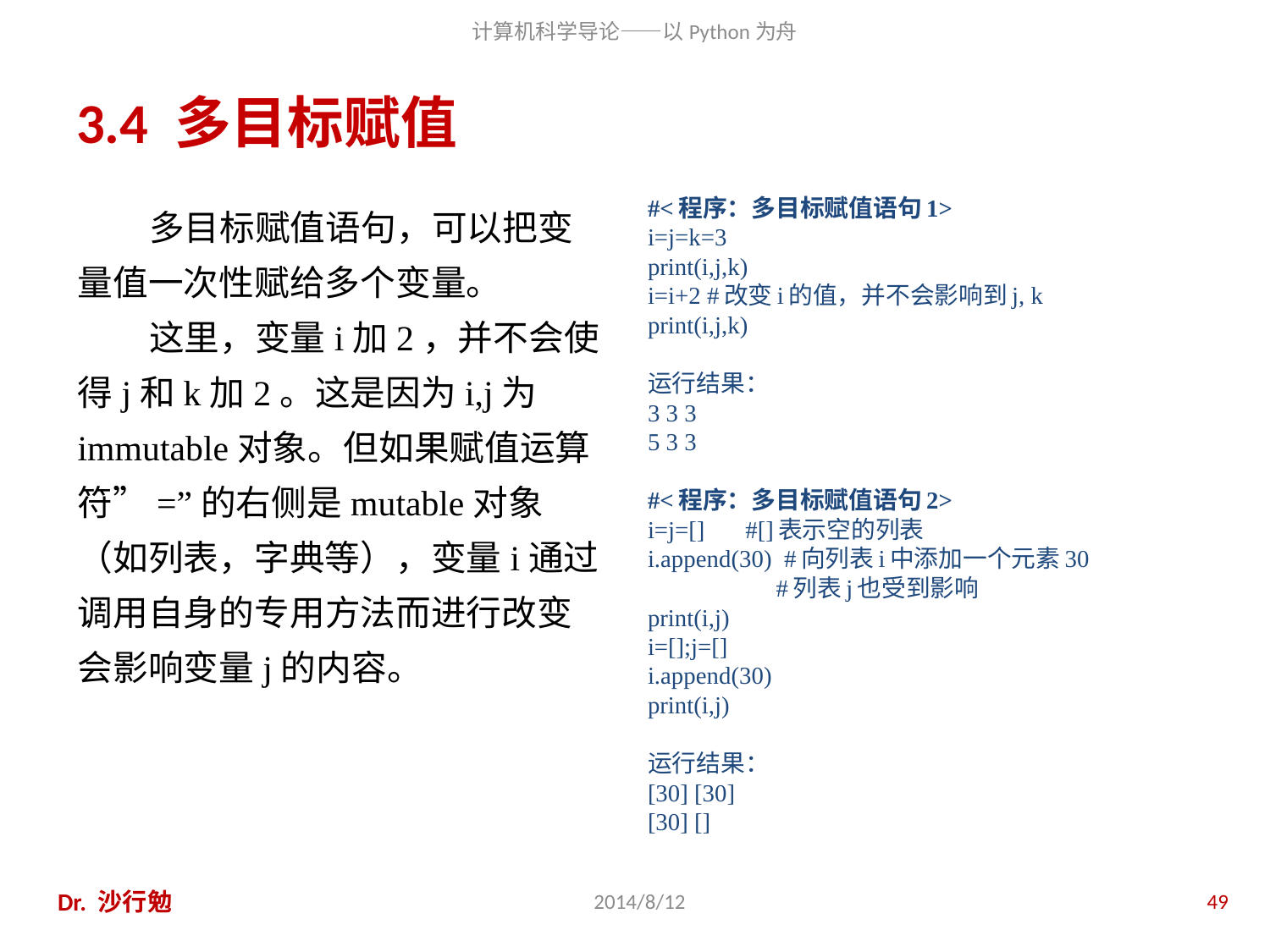

# 3.4 多目标赋值
多目标赋值语句，可以把变量值一次性赋给多个变量。
这里，变量i加2，并不会使得j和k加2。这是因为i,j为immutable对象。但如果赋值运算符”=”的右侧是mutable对象（如列表，字典等），变量i通过调用自身的专用方法而进行改变会影响变量j的内容。
#<程序：多目标赋值语句1>
i=j=k=3
print(i,j,k)
i=i+2 #改变i的值，并不会影响到j, k
print(i,j,k)

运行结果：
3 3 3
5 3 3

#<程序：多目标赋值语句2>
i=j=[] 	#[]表示空的列表
i.append(30)  #向列表i中添加一个元素30
	     #列表j也受到影响
print(i,j)
i=[];j=[]
i.append(30)
print(i,j)

运行结果：
[30] [30]
[30] []
Dr. 沙行勉
2014/8/12
49